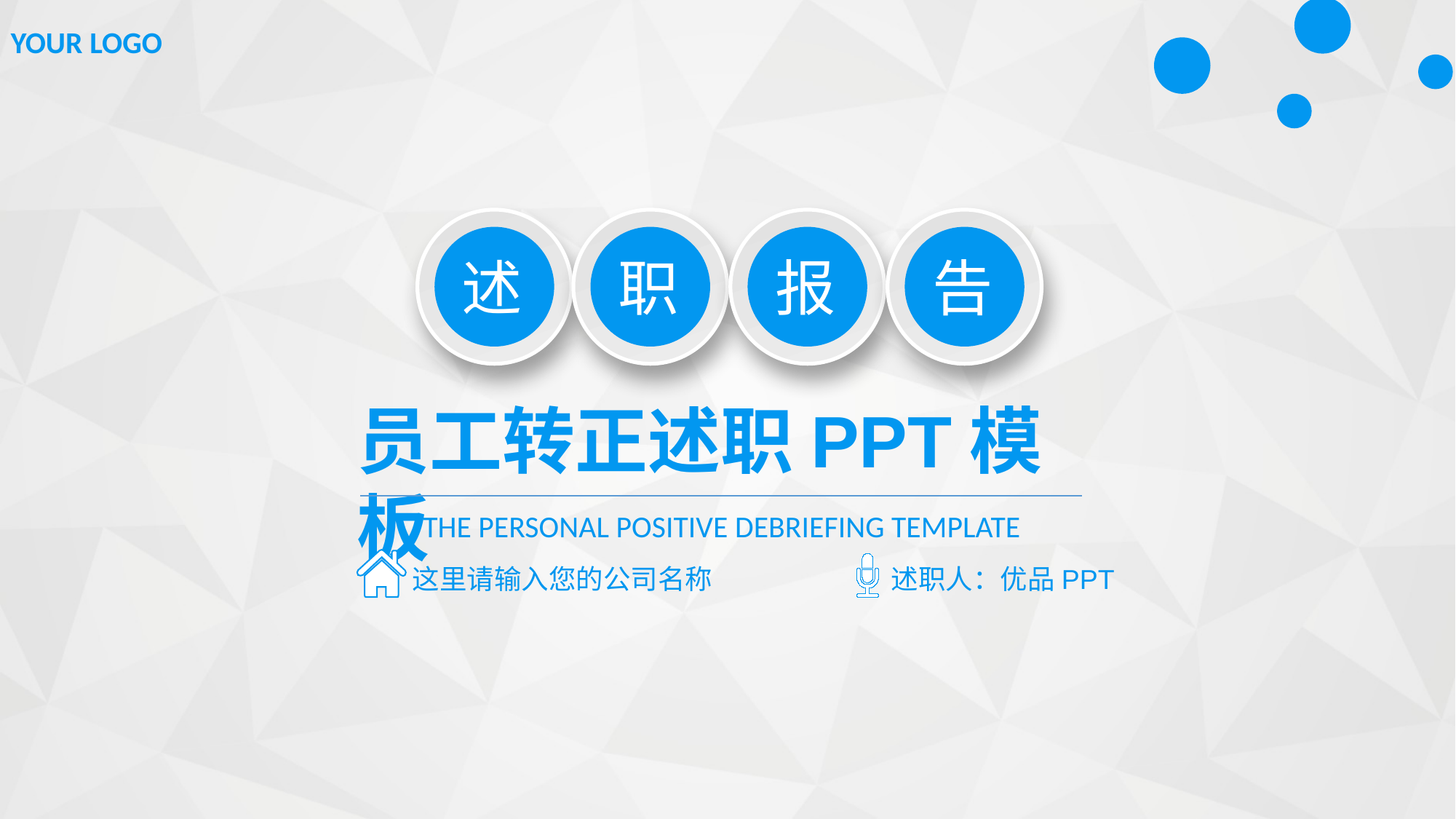

YOUR LOGO

述

职

报

告
员工转正述职PPT模板
THE PERSONAL POSITIVE DEBRIEFING TEMPLATE

这里请输入您的公司名称
述职人：优品PPT